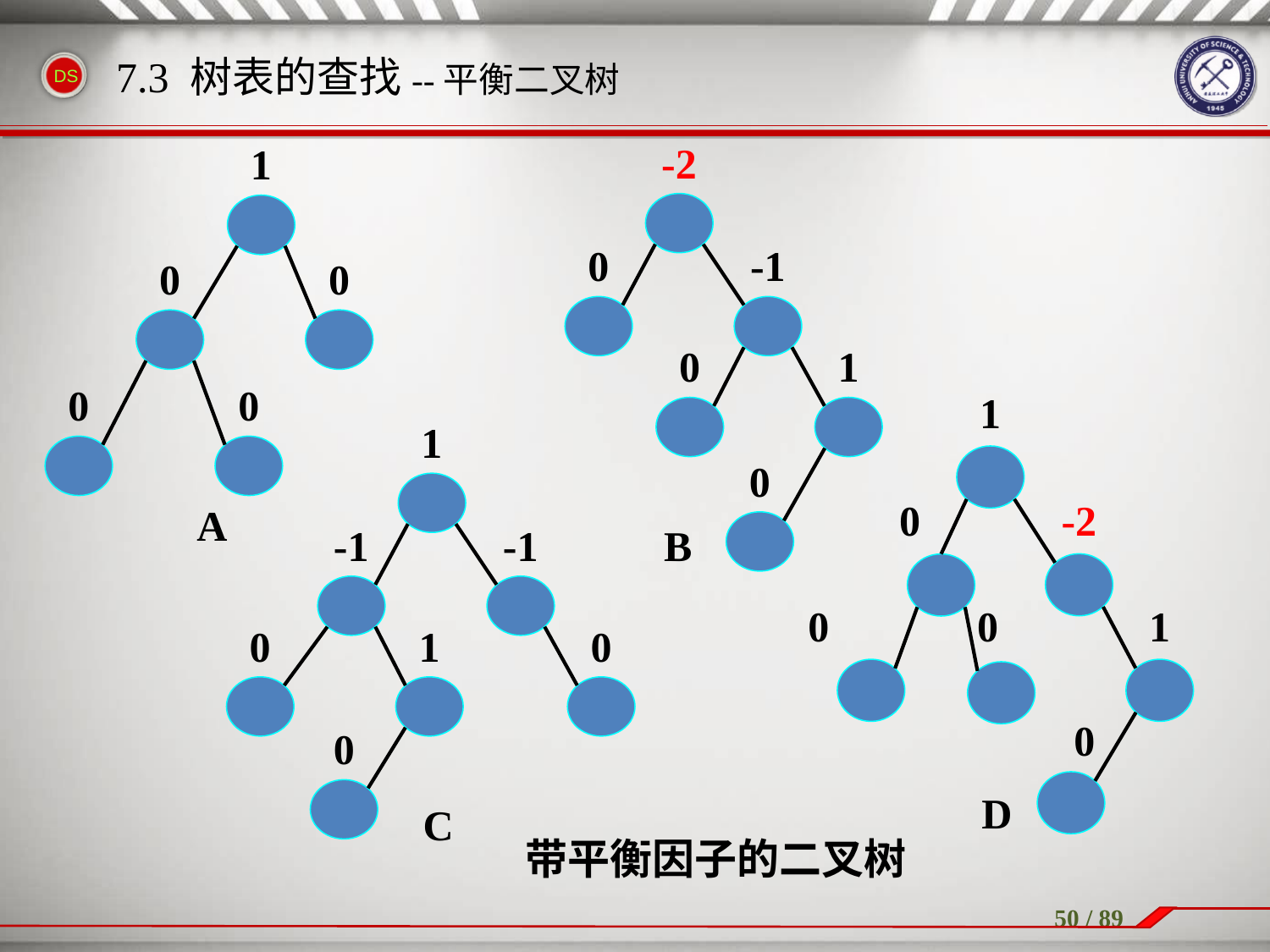

7.3 树表的查找--平衡二叉树
-2

0

-1

0

1

0

B
1

0

0

0

0

A
1

0

-2

0

0

1

0

D
1

-1

-1

0

1

0

0

C
带平衡因子的二叉树